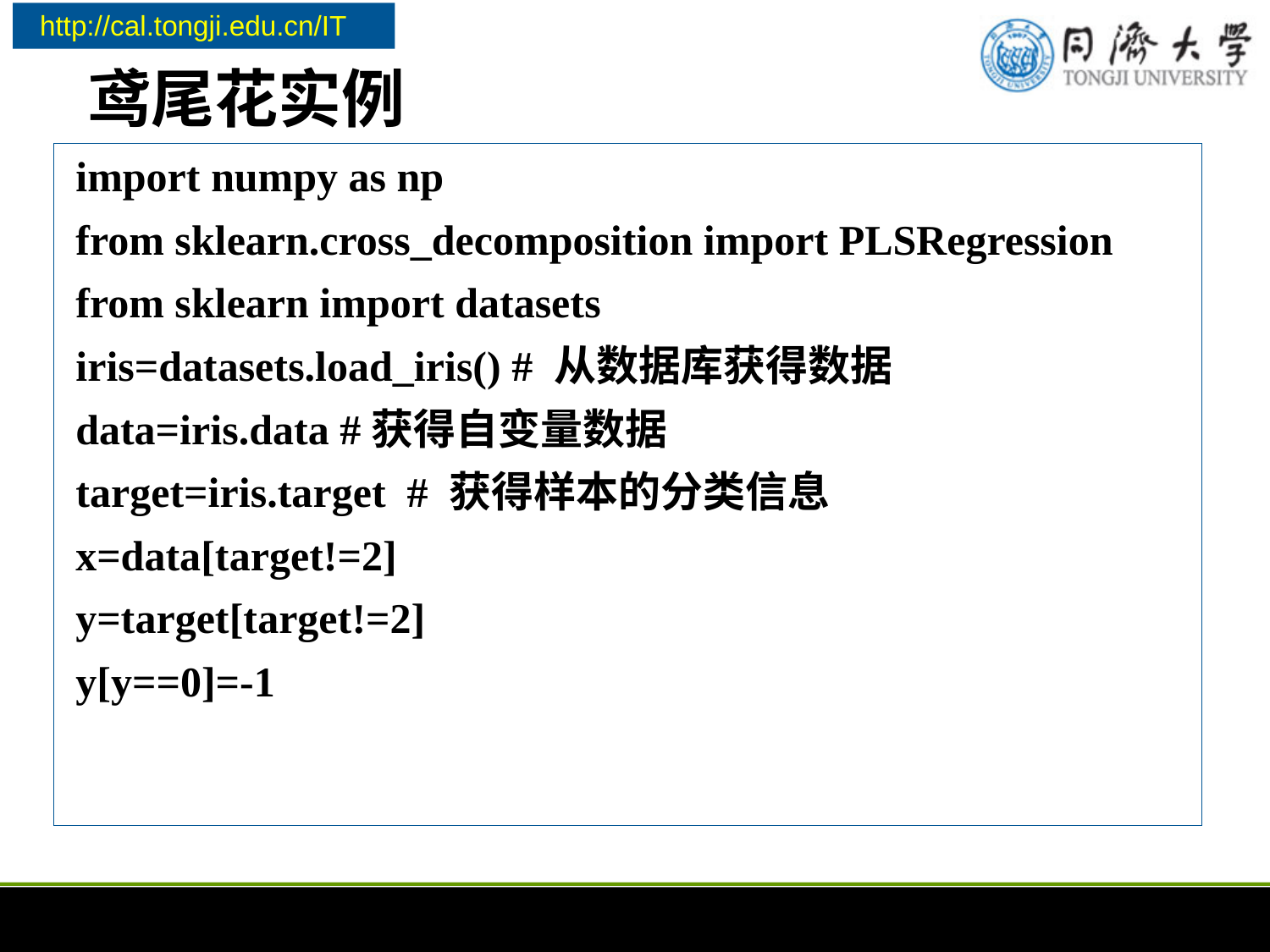

# 鸢尾花实例
import numpy as np
from sklearn.cross_decomposition import PLSRegression
from sklearn import datasets
iris=datasets.load_iris() # 从数据库获得数据
data=iris.data #获得自变量数据
target=iris.target  # 获得样本的分类信息
x=data[target!=2]
y=target[target!=2]
y[y==0]=-1